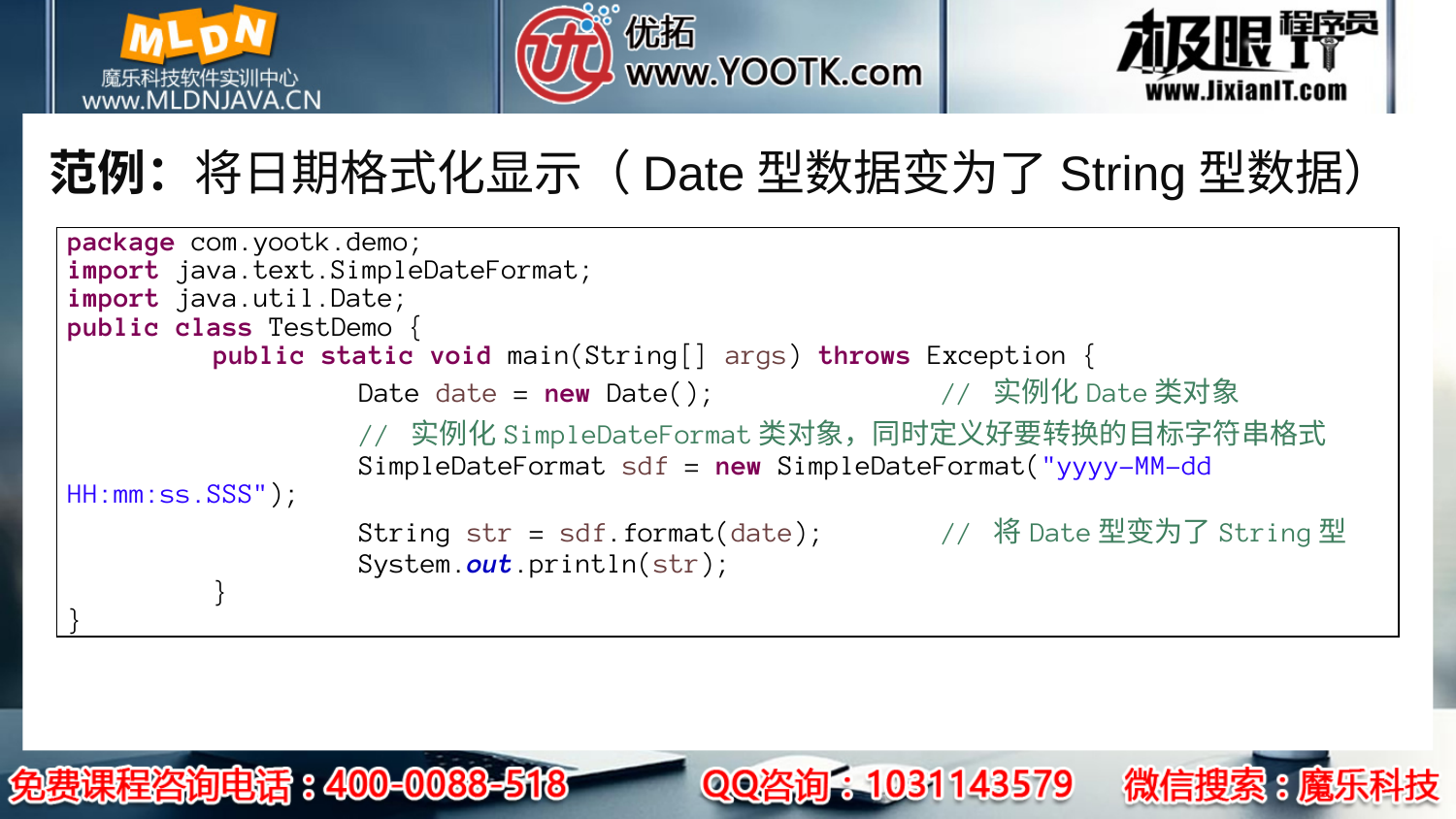

# 范例：将日期格式化显示（Date型数据变为了String型数据）
| package com.yootk.demo; import java.text.SimpleDateFormat; import java.util.Date; public class TestDemo { public static void main(String[] args) throws Exception { Date date = new Date(); // 实例化Date类对象 // 实例化SimpleDateFormat类对象，同时定义好要转换的目标字符串格式 SimpleDateFormat sdf = new SimpleDateFormat("yyyy-MM-dd HH:mm:ss.SSS"); String str = sdf.format(date); // 将Date型变为了String型 System.out.println(str); } } |
| --- |